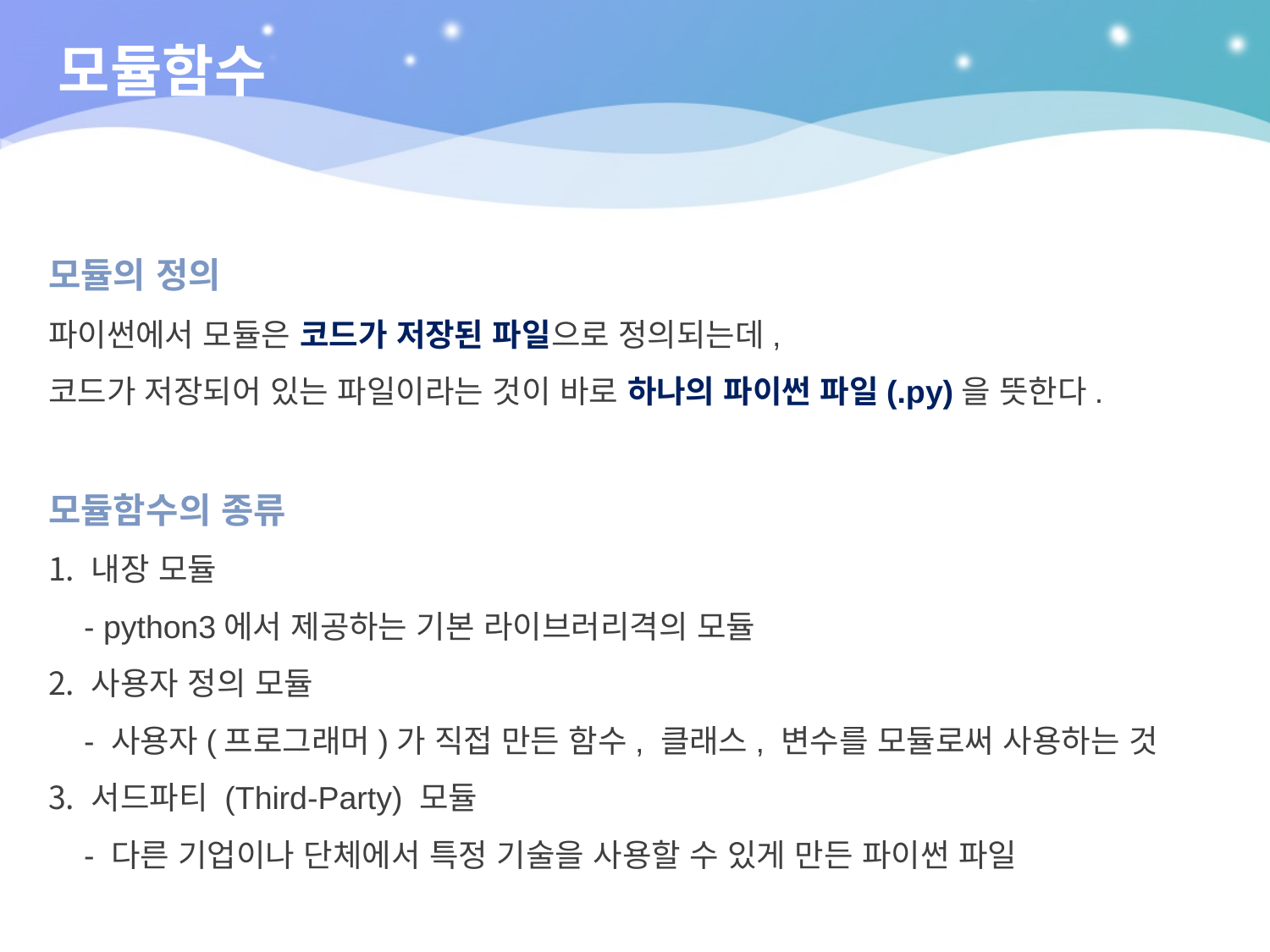

모듈함수
모듈의 정의
파이썬에서 모듈은 코드가 저장된 파일으로 정의되는데,
코드가 저장되어 있는 파일이라는 것이 바로 하나의 파이썬 파일(.py)을 뜻한다.
모듈함수의 종류
 내장 모듈
    - python3에서 제공하는 기본 라이브러리격의 모듈
 사용자 정의 모듈
    - 사용자(프로그래머)가 직접 만든 함수, 클래스, 변수를 모듈로써 사용하는 것
 서드파티 (Third-Party) 모듈
    - 다른 기업이나 단체에서 특정 기술을 사용할 수 있게 만든 파이썬 파일